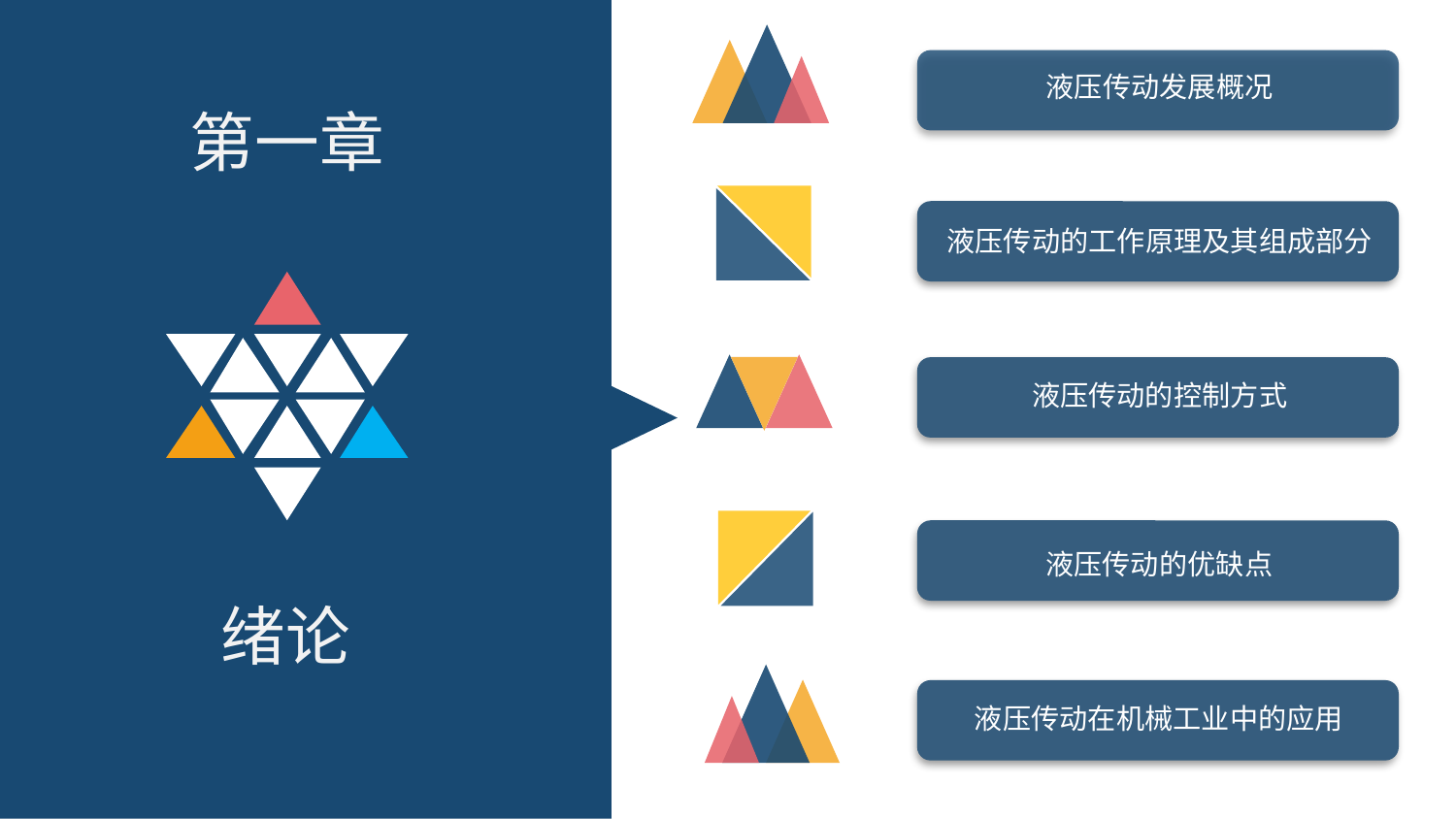

液压传动发展概况
第一章
液压传动的工作原理及其组成部分
液压传动的控制方式
液压传动的优缺点
绪论
液压传动在机械工业中的应用